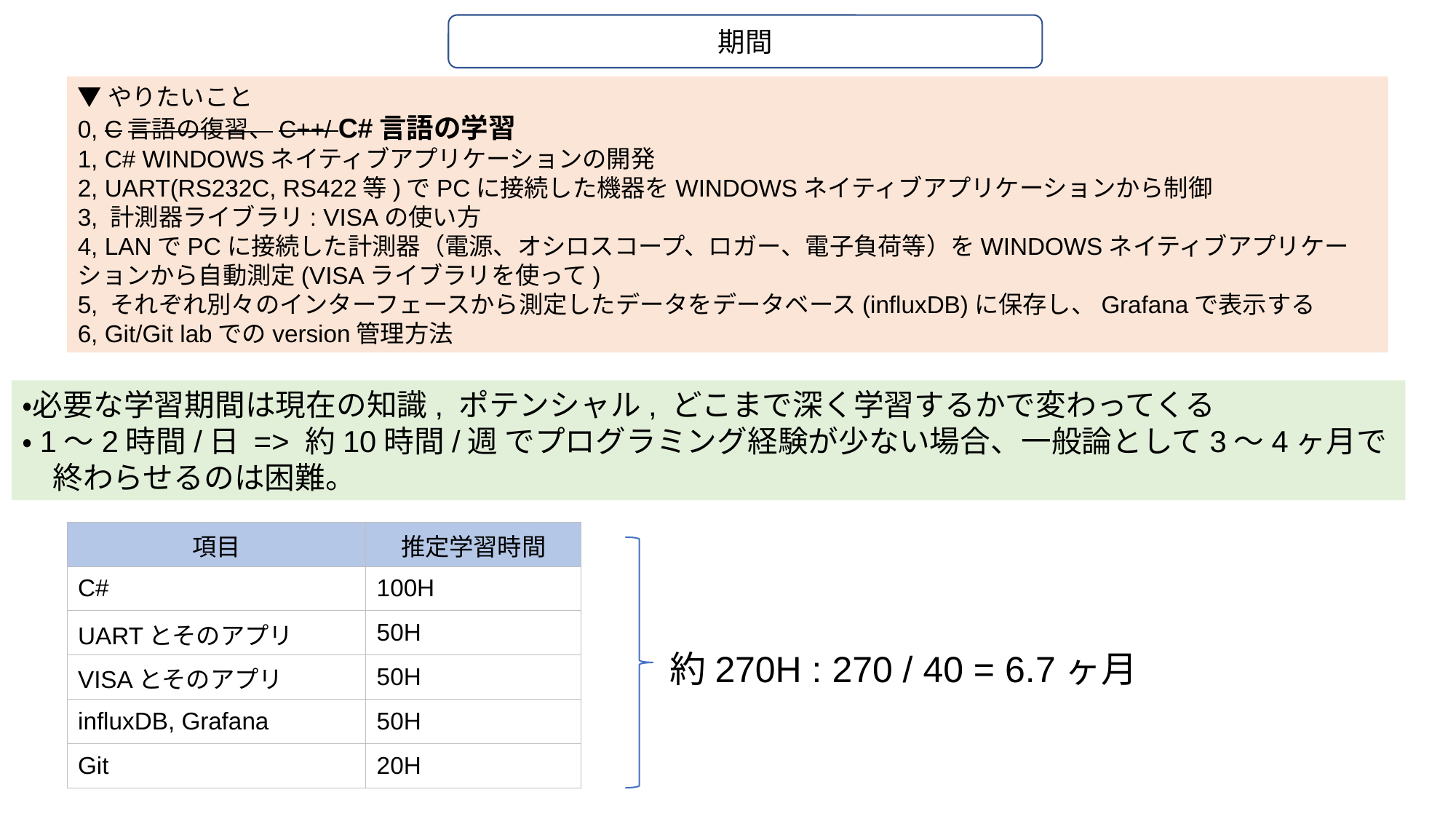

期間
▼やりたいこと
0, C言語の復習、C++/ C#言語の学習
1, C# WINDOWSネイティブアプリケーションの開発
2, UART(RS232C, RS422等)でPCに接続した機器をWINDOWSネイティブアプリケーションから制御
3, 計測器ライブラリ: VISAの使い方
4, LANでPCに接続した計測器（電源、オシロスコープ、ロガー、電子負荷等）をWINDOWSネイティブアプリケーションから自動測定(VISAライブラリを使って)
5, それぞれ別々のインターフェースから測定したデータをデータベース(influxDB)に保存し、Grafanaで表示する
6, Git/Git labでのversion管理方法
・必要な学習期間は現在の知識, ポテンシャル, どこまで深く学習するかで変わってくる
・1〜2時間/日 => 約10時間/週 でプログラミング経験が少ない場合、一般論として3〜4ヶ月で
　終わらせるのは困難。
| 項目 | 推定学習時間 |
| --- | --- |
| C# | 100H |
| UARTとそのアプリ | 50H |
| VISAとそのアプリ | 50H |
| influxDB, Grafana | 50H |
| Git | 20H |

約270H : 270 / 40 = 6.7ヶ月